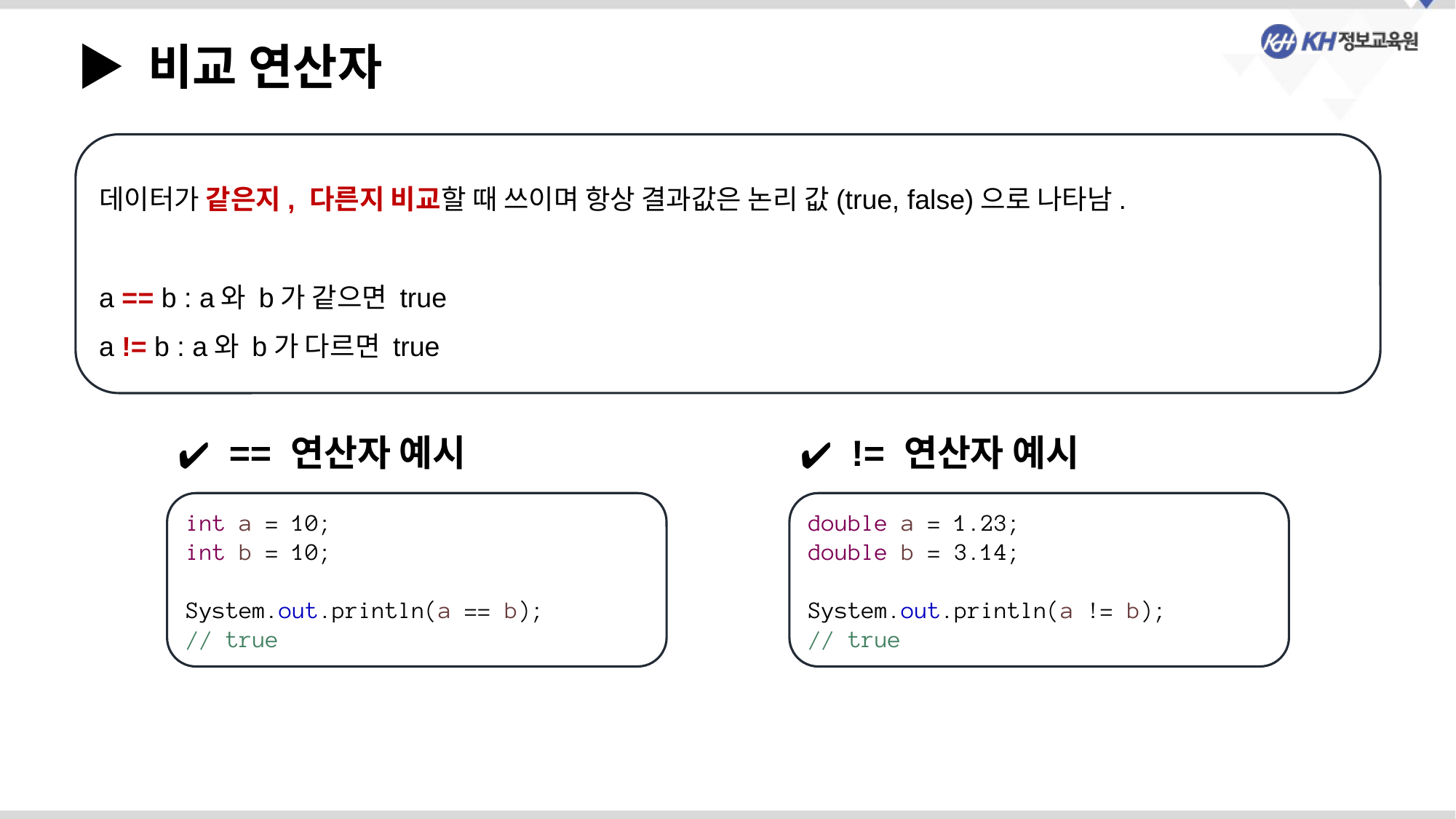

▶ 비교 연산자
데이터가 같은지, 다른지 비교할 때 쓰이며 항상 결과값은 논리 값(true, false)으로 나타남.

a == b : a와 b가 같으면 true
a != b : a와 b가 다르면 true
 == 연산자 예시
 != 연산자 예시
int a = 10;
int b = 10;

System.out.println(a == b);
// true
double a = 1.23;
double b = 3.14;

System.out.println(a != b);
// true